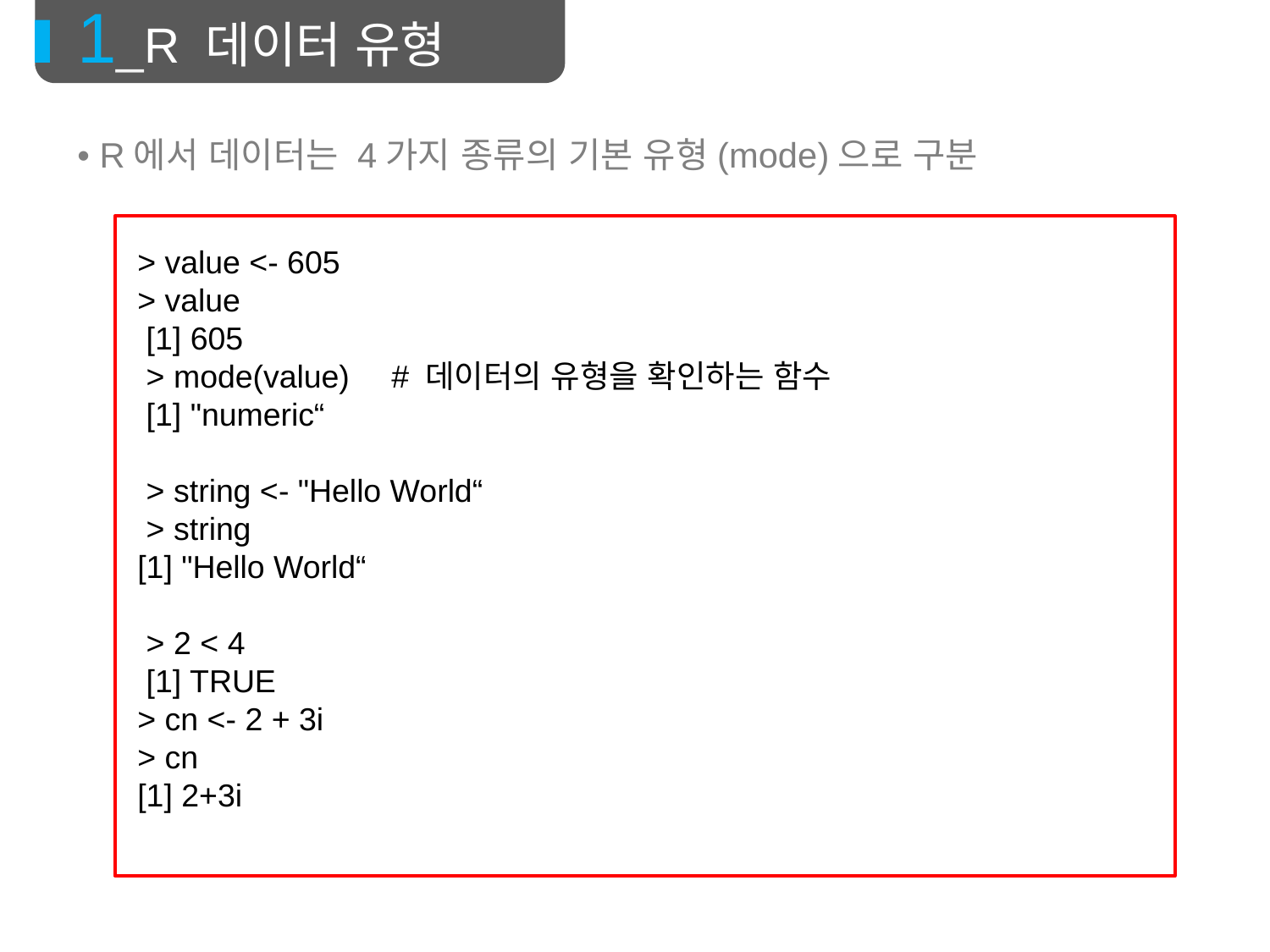

1_R 데이터 유형

• R에서 데이터는 4가지 종류의 기본 유형(mode)으로 구분

> value <- 605
> value
 [1] 605
 > mode(value) 	# 데이터의 유형을 확인하는 함수
 [1] "numeric“

 > string <- "Hello World“
 > string
[1] "Hello World“

 > 2 < 4
 [1] TRUE
> cn <- 2 + 3i
> cn
[1] 2+3i